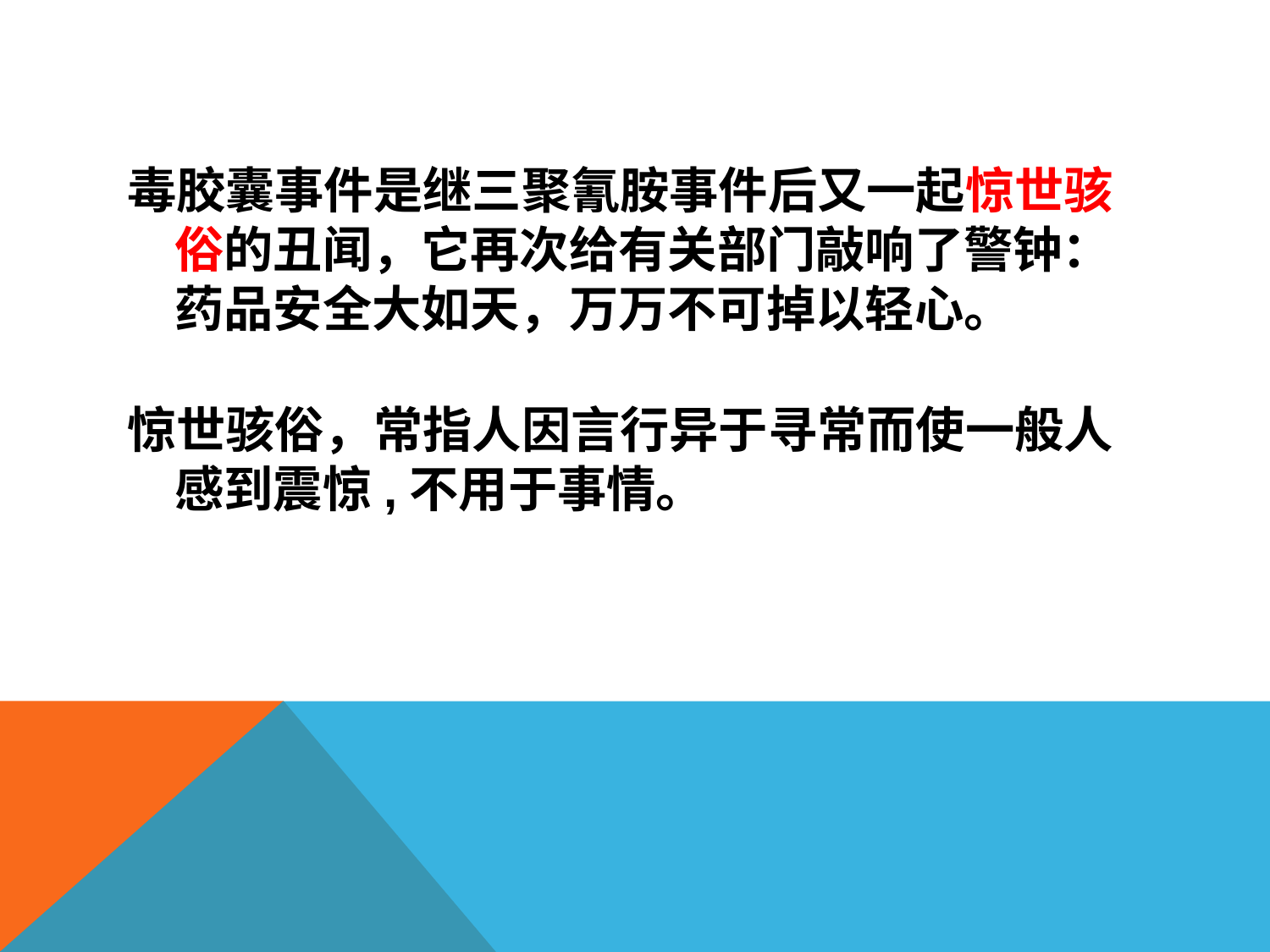

#
毒胶囊事件是继三聚氰胺事件后又一起惊世骇俗的丑闻，它再次给有关部门敲响了警钟：药品安全大如天，万万不可掉以轻心。

惊世骇俗，常指人因言行异于寻常而使一般人感到震惊,不用于事情。